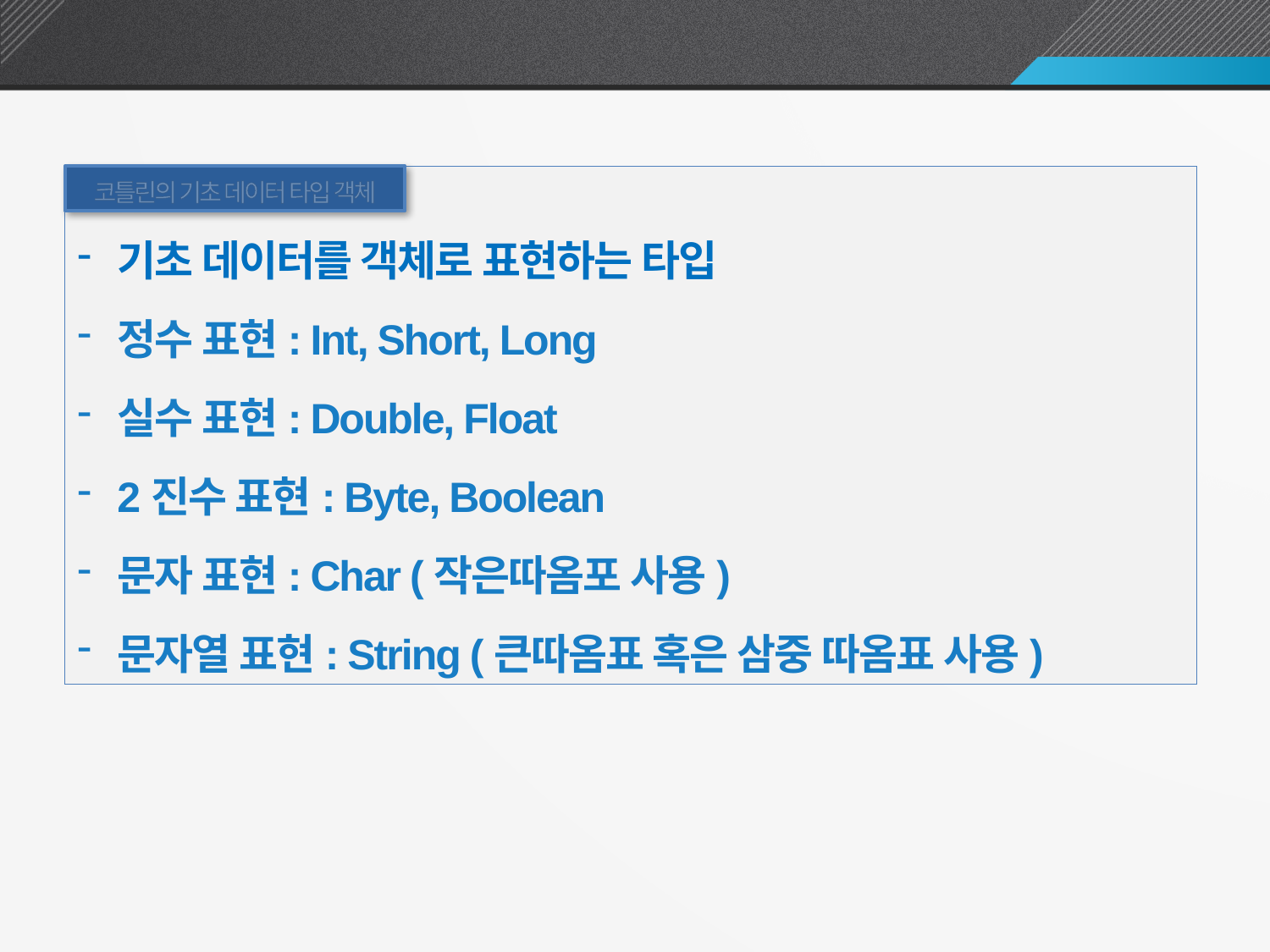

기초 데이터 타입 객체
코틀린의 기초 데이터 타입 객체

기초 데이터를 객체로 표현하는 타입
정수 표현: Int, Short, Long
실수 표현: Double, Float
2진수 표현: Byte, Boolean
문자 표현: Char (작은따옴포 사용)
문자열 표현: String (큰따옴표 혹은 삼중 따옴표 사용)